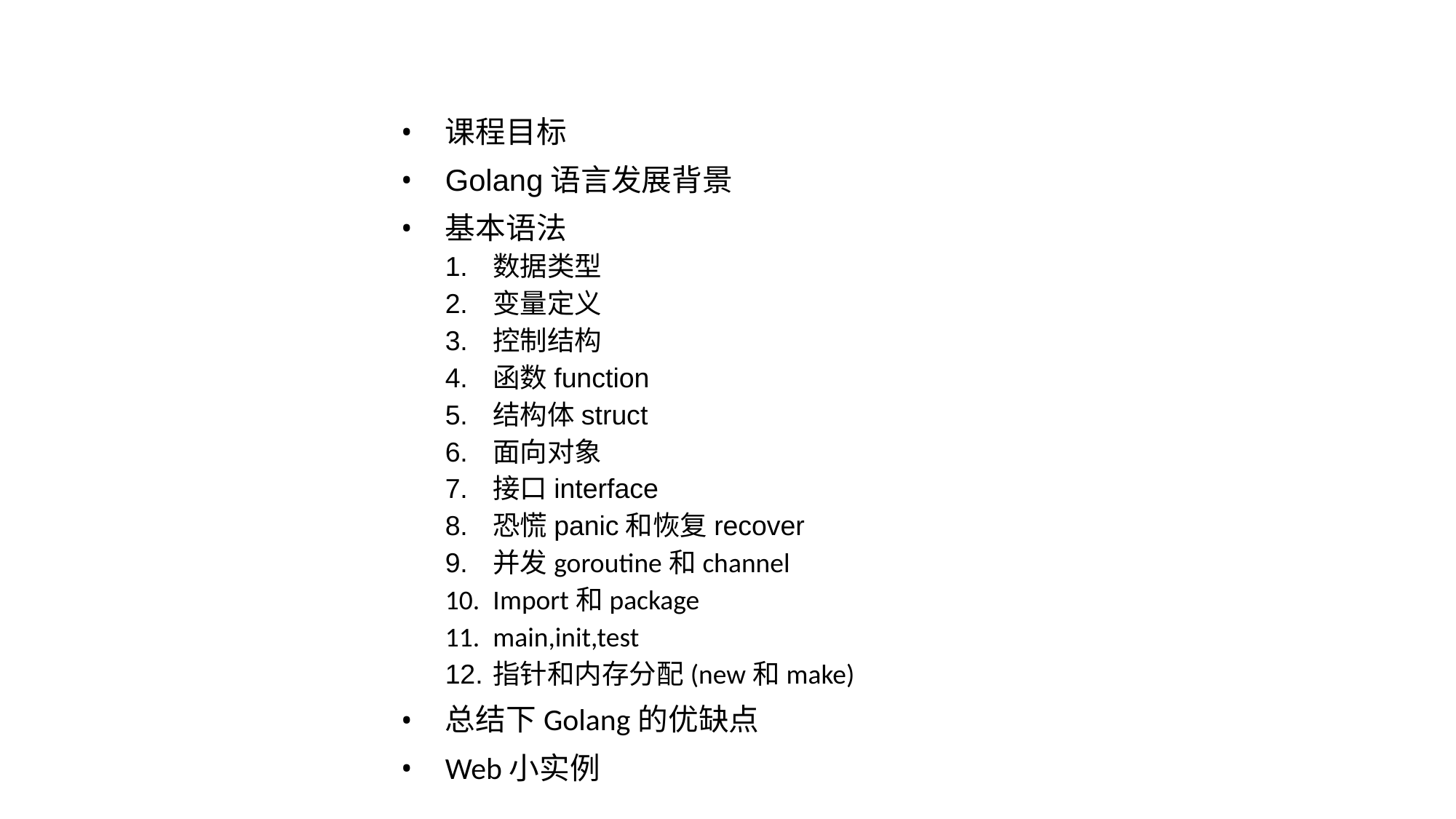

课程目标
Golang语言发展背景
基本语法
数据类型
变量定义
控制结构
函数function
结构体struct
面向对象
接口interface
恐慌panic和恢复recover
并发goroutine和channel
Import和package
main,init,test
指针和内存分配(new和make)
总结下Golang的优缺点
Web小实例